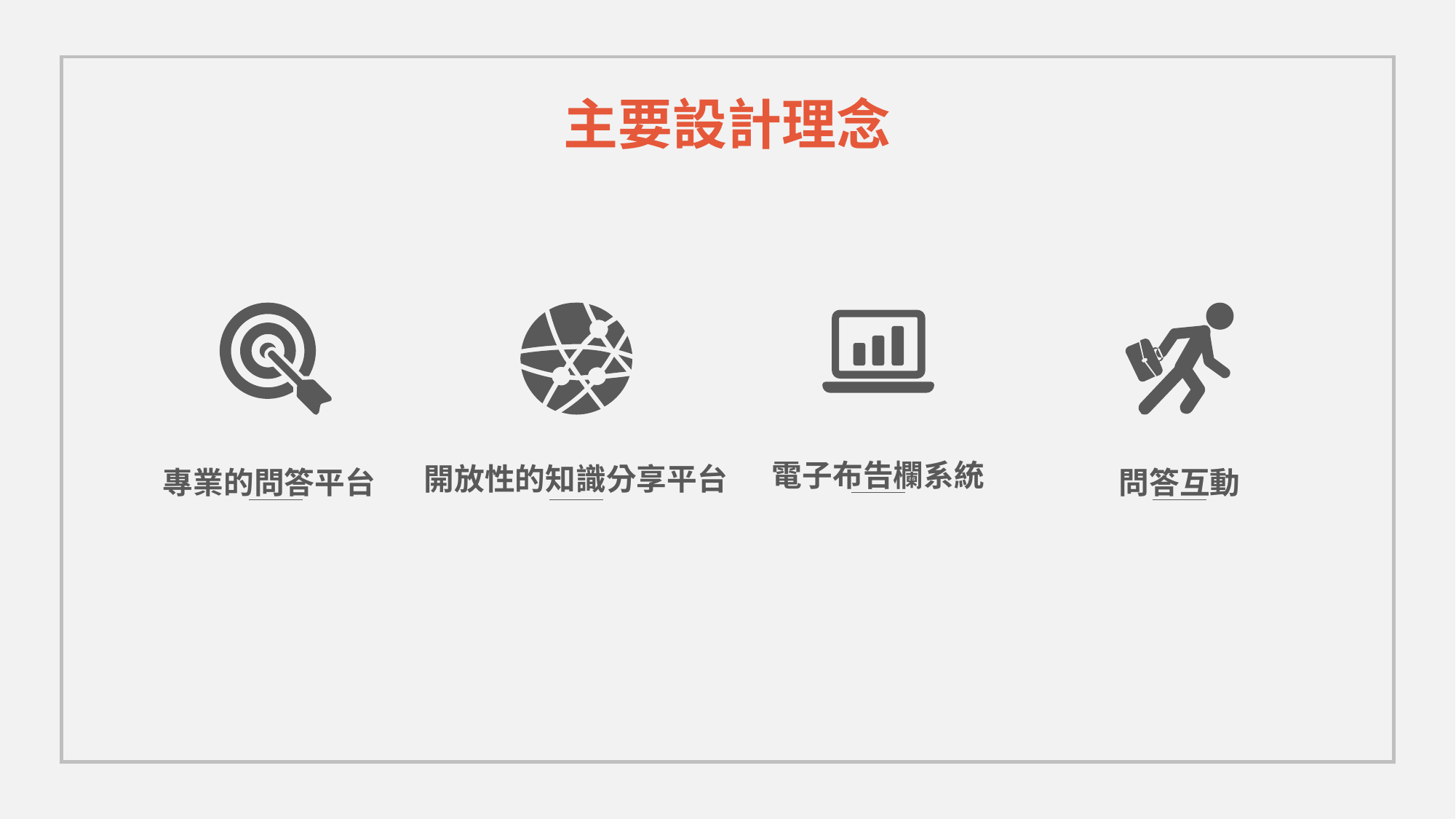

主要設計理念

專業的問答平台

問答互動

開放性的知識分享平台

電子布告欄系統